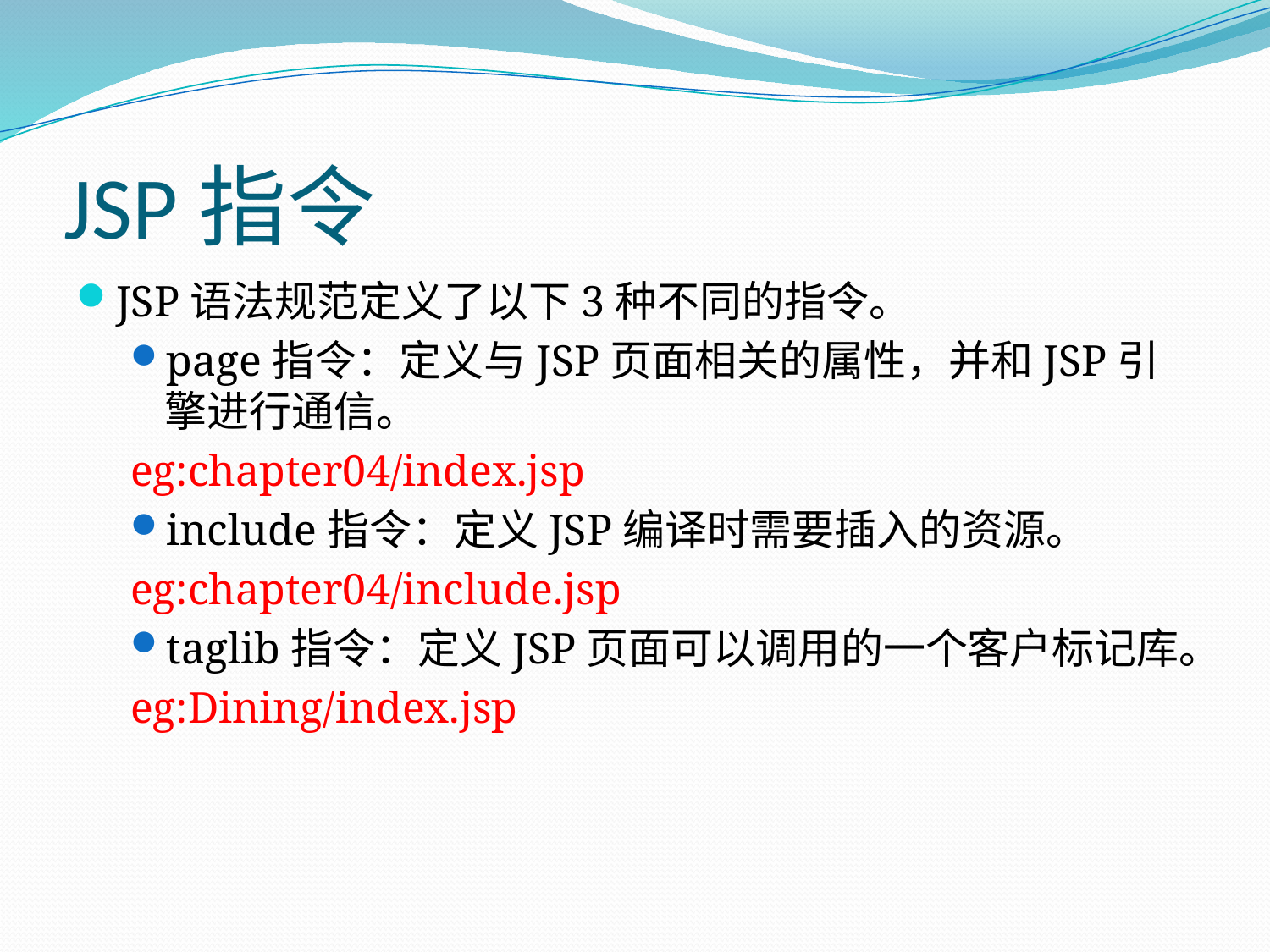

# JSP指令
JSP语法规范定义了以下3种不同的指令。
page指令：定义与JSP页面相关的属性，并和JSP引擎进行通信。
eg:chapter04/index.jsp
include指令：定义JSP编译时需要插入的资源。
eg:chapter04/include.jsp
taglib指令：定义JSP页面可以调用的一个客户标记库。
eg:Dining/index.jsp